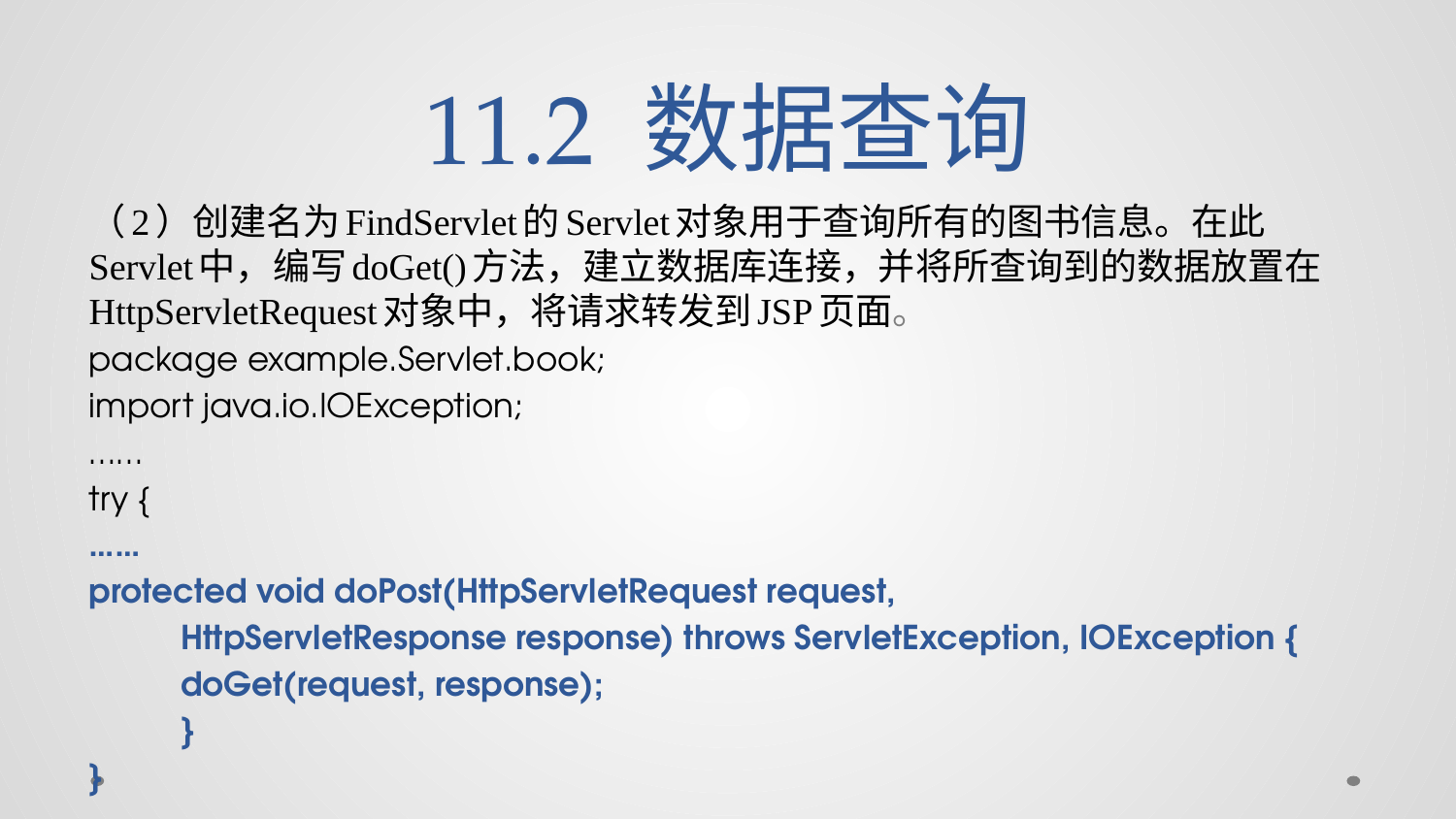

# 11.2 数据查询
（2）创建名为FindServlet的Servlet对象用于查询所有的图书信息。在此Servlet中，编写doGet()方法，建立数据库连接，并将所查询到的数据放置在HttpServletRequest对象中，将请求转发到JSP页面。
package example.Servlet.book;
import java.io.IOException;
……
try {
……
protected void doPost(HttpServletRequest request,
			HttpServletResponse response) throws ServletException, IOException {
				doGet(request, response);
	}
}